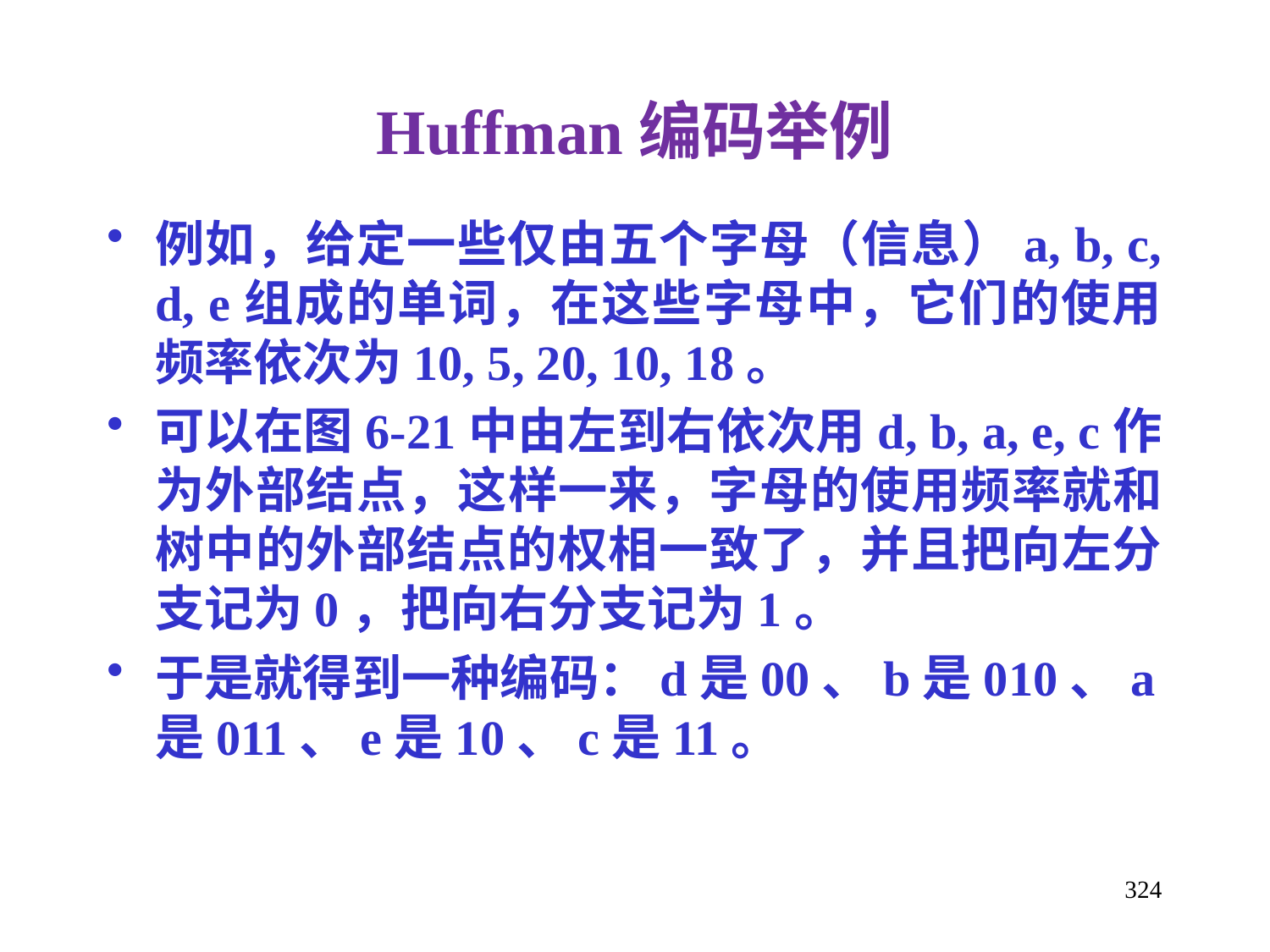

Huffman编码举例
例如，给定一些仅由五个字母（信息）a, b, c, d, e组成的单词，在这些字母中，它们的使用频率依次为10, 5, 20, 10, 18。
可以在图6-21中由左到右依次用d, b, a, e, c作为外部结点，这样一来，字母的使用频率就和树中的外部结点的权相一致了，并且把向左分支记为0，把向右分支记为1。
于是就得到一种编码：d是00、b是010、a是011、e是10、c是11。
324